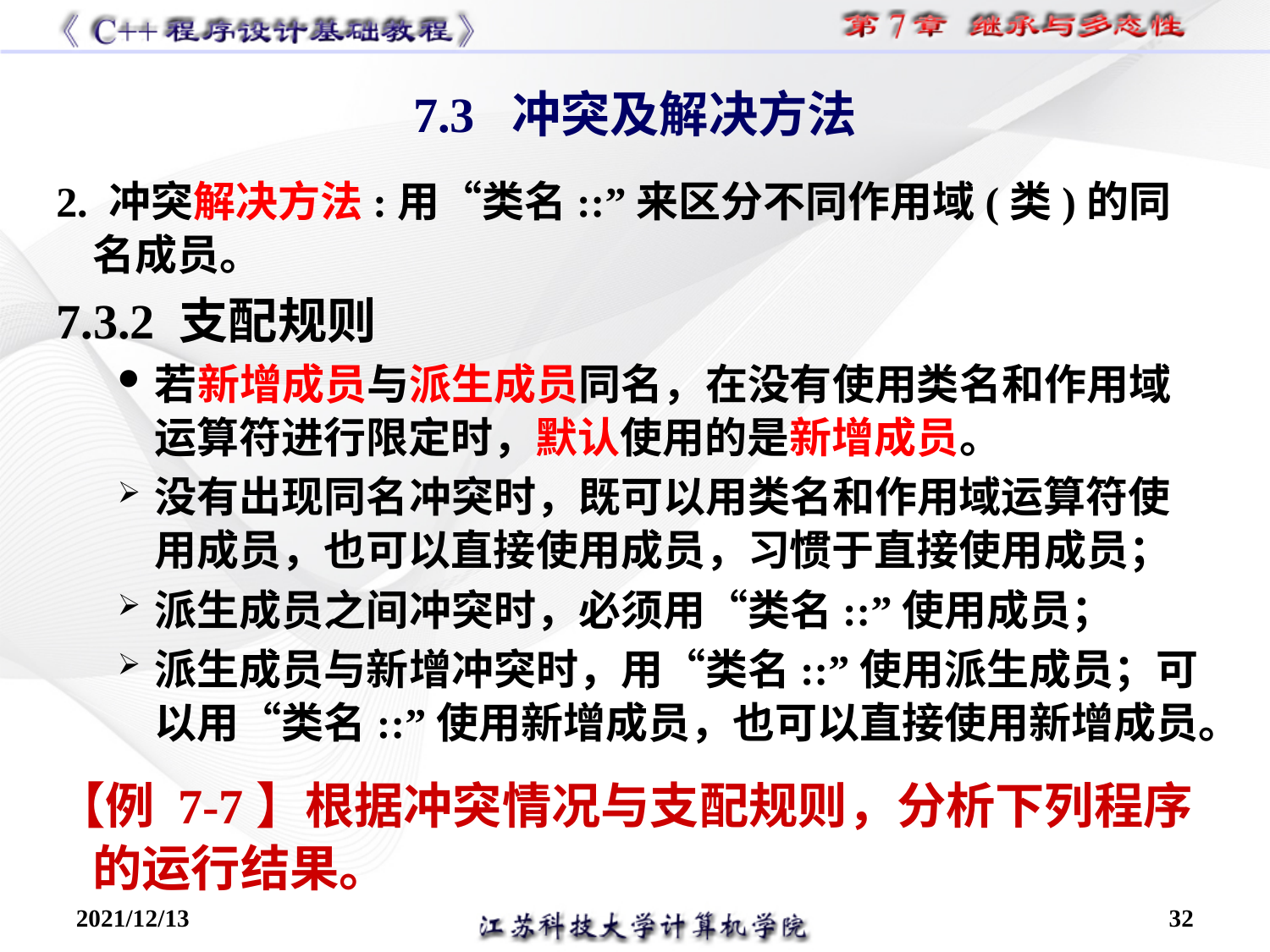

2. 冲突解决方法:用“类名::”来区分不同作用域(类)的同名成员。
7.3.2 支配规则
若新增成员与派生成员同名，在没有使用类名和作用域运算符进行限定时，默认使用的是新增成员。
没有出现同名冲突时，既可以用类名和作用域运算符使用成员，也可以直接使用成员，习惯于直接使用成员；
派生成员之间冲突时，必须用“类名::”使用成员；
派生成员与新增冲突时，用“类名::”使用派生成员；可以用“类名::”使用新增成员，也可以直接使用新增成员。
【例 7-7】根据冲突情况与支配规则，分析下列程序的运行结果。
7.3  冲突及解决方法